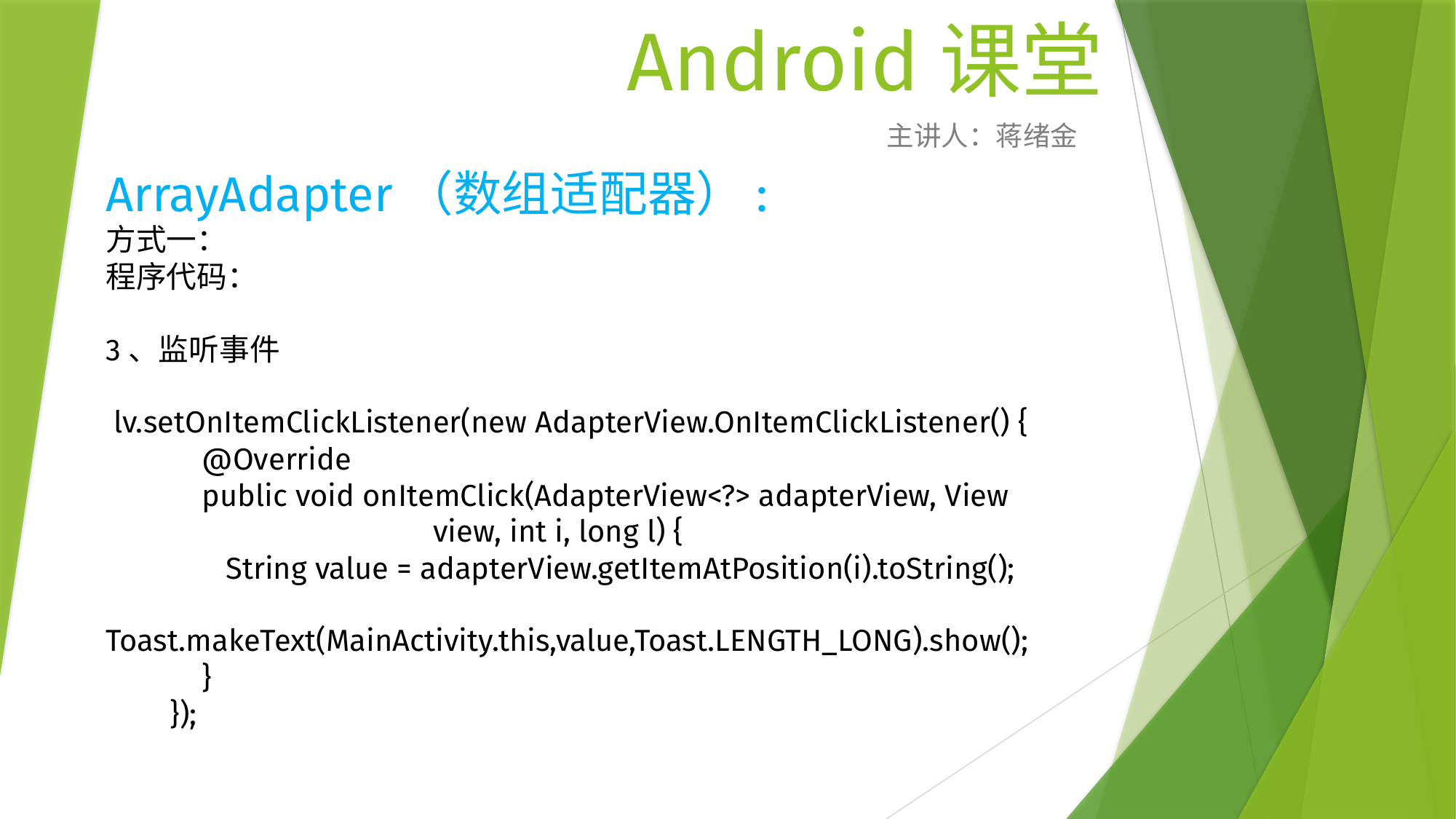

# Android课堂
主讲人：蒋绪金
ArrayAdapter（数组适配器）:
方式一：
程序代码：

3、监听事件

 lv.setOnItemClickListener(new AdapterView.OnItemClickListener() {
            @Override
            public void onItemClick(AdapterView<?> adapterView, View 				view, int i, long l) {
               String value = adapterView.getItemAtPosition(i).toString();
                Toast.makeText(MainActivity.this,value,Toast.LENGTH_LONG).show();
            }
        });